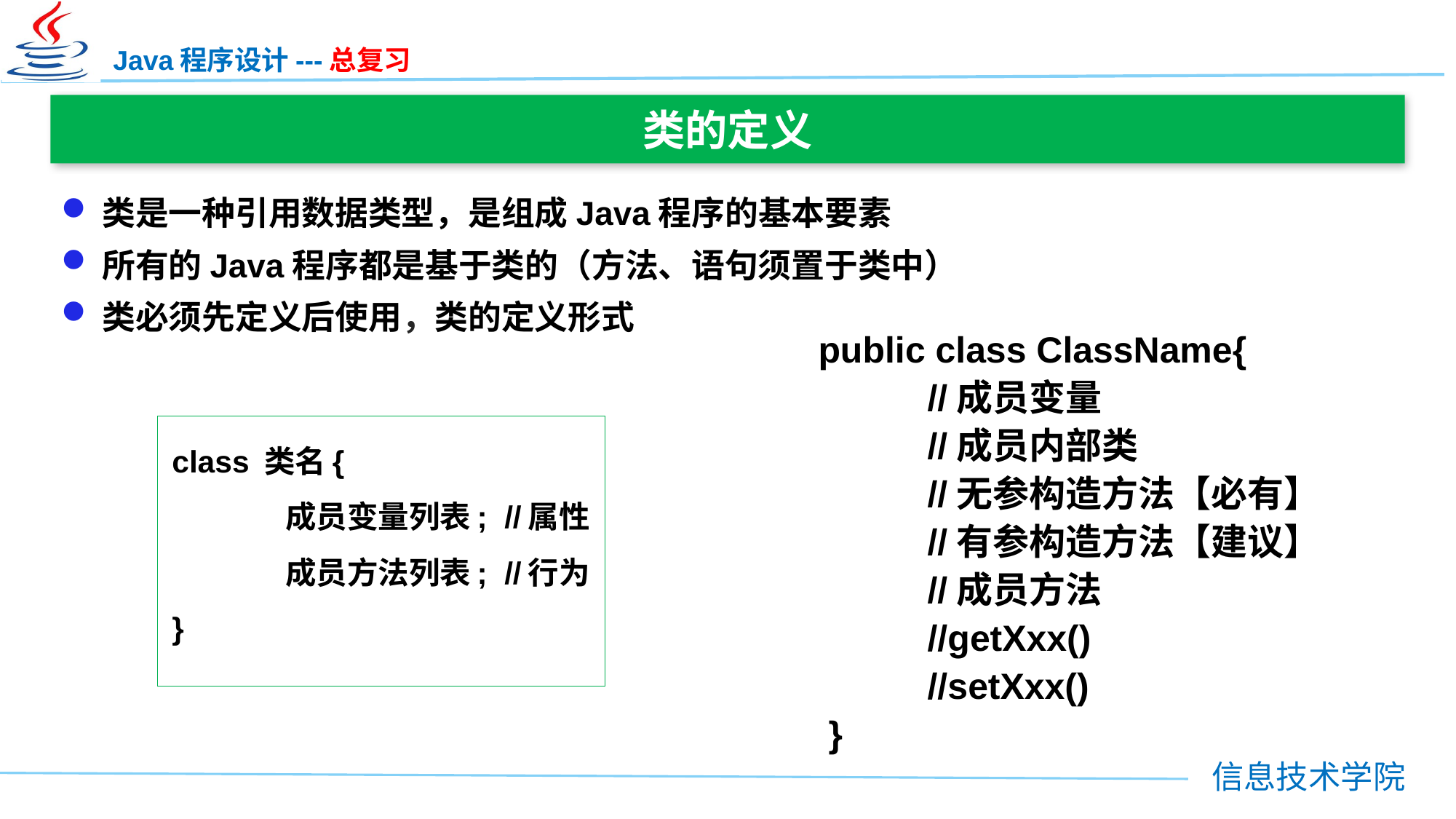

类的定义
类是一种引用数据类型，是组成Java程序的基本要素
所有的Java程序都是基于类的（方法、语句须置于类中）
类必须先定义后使用，类的定义形式
public class ClassName{
	//成员变量
	//成员内部类
	//无参构造方法【必有】
	//有参构造方法【建议】
	//成员方法
	//getXxx()
	//setXxx()
 }
class 类名{
成员变量列表;  //属性
成员方法列表;  //行为
}